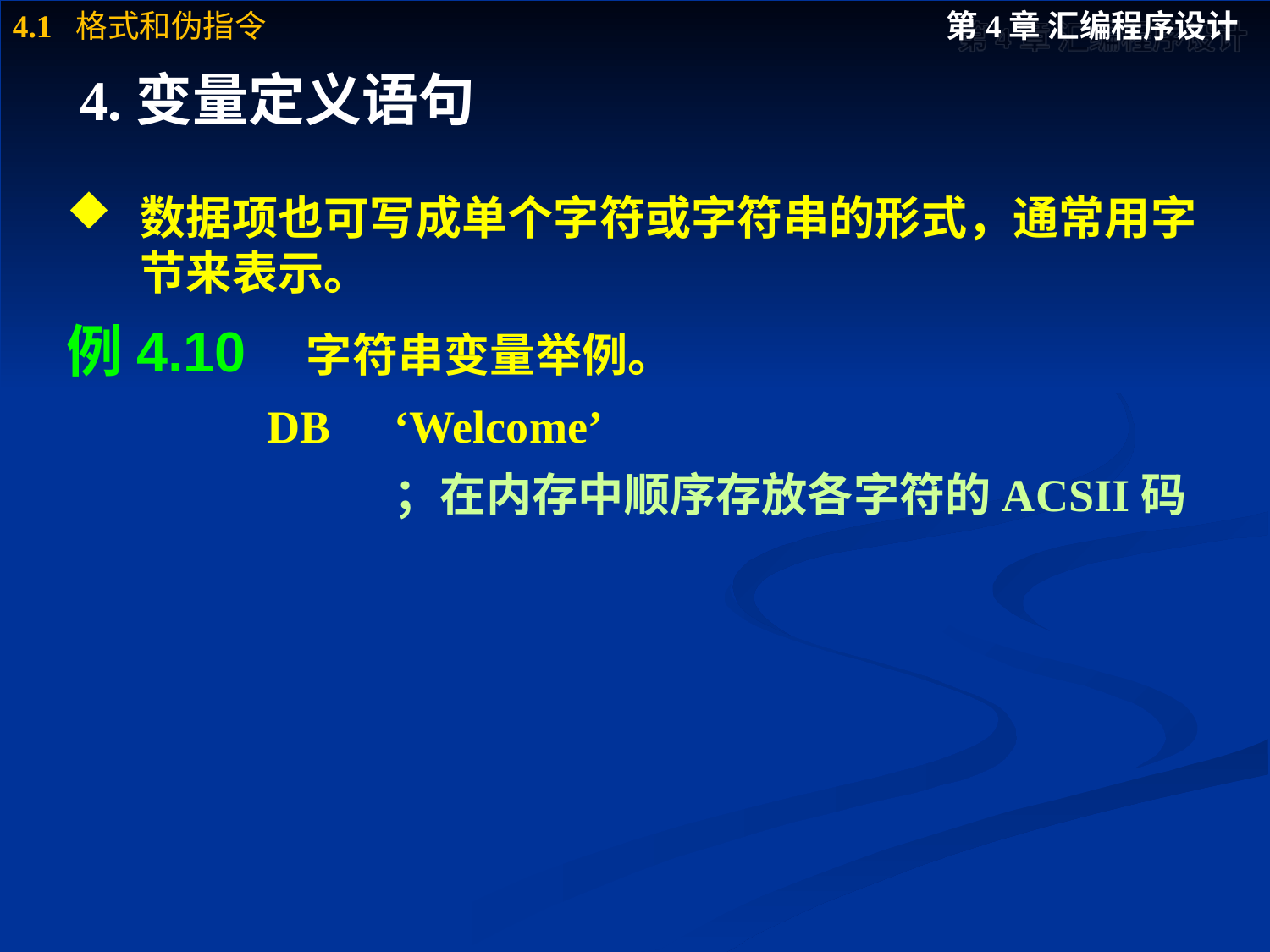

# 4.变量定义语句
数据项也可写成单个字符或字符串的形式，通常用字节来表示。
例4.10   字符串变量举例。
		DB	‘Welcome’
			；在内存中顺序存放各字符的ACSII码